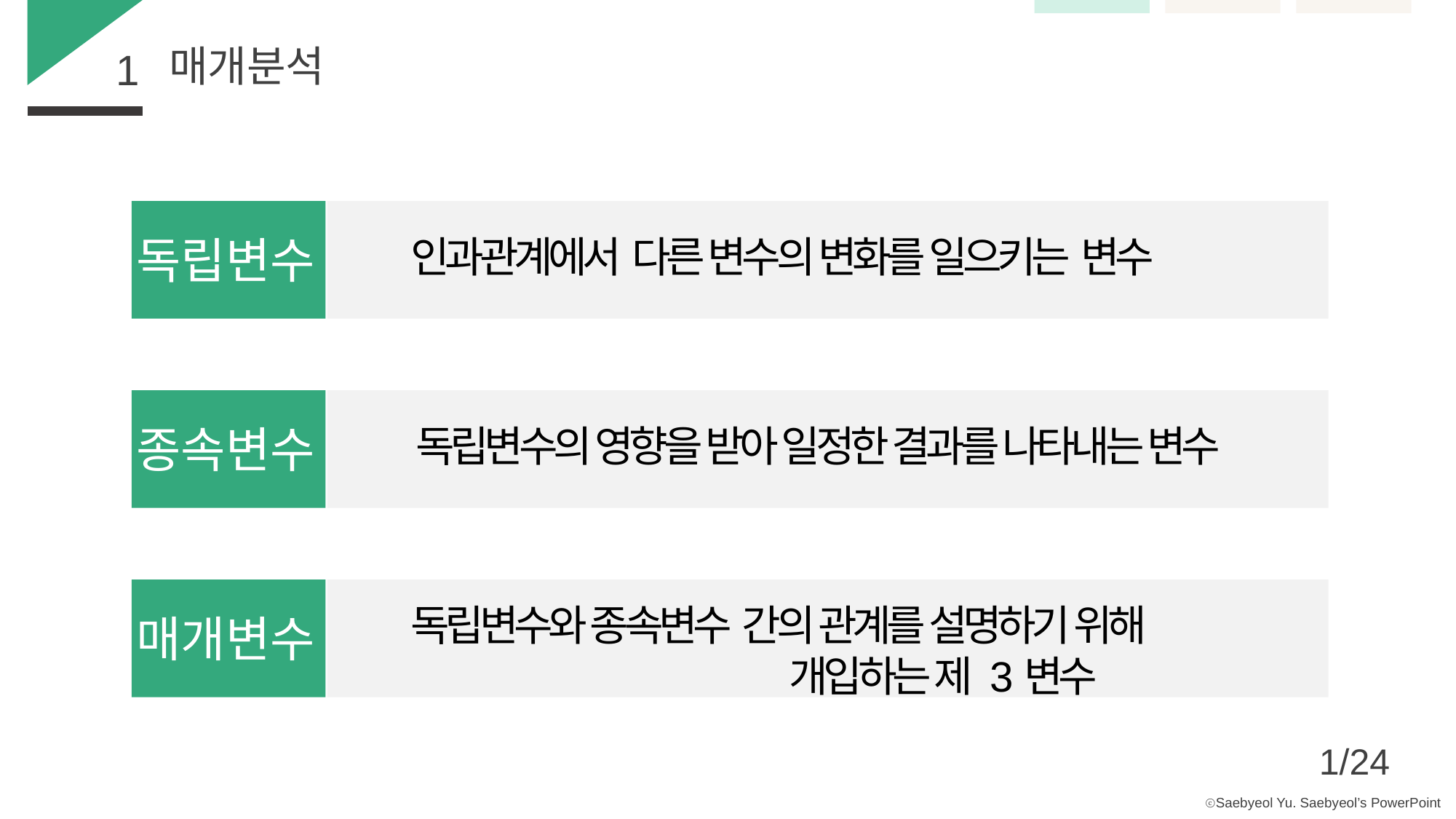

매개분석
1

독립변수
인과관계에서  다른 변수의 변화를 일으키는  변수

종속변수
독립변수의 영향을 받아 일정한 결과를 나타내는 변수

독립변수와 종속변수  간의 관계를 설명하기 위해
                                                  개입하는 제 3변수
매개변수
키워드를 입력하세요
1/24